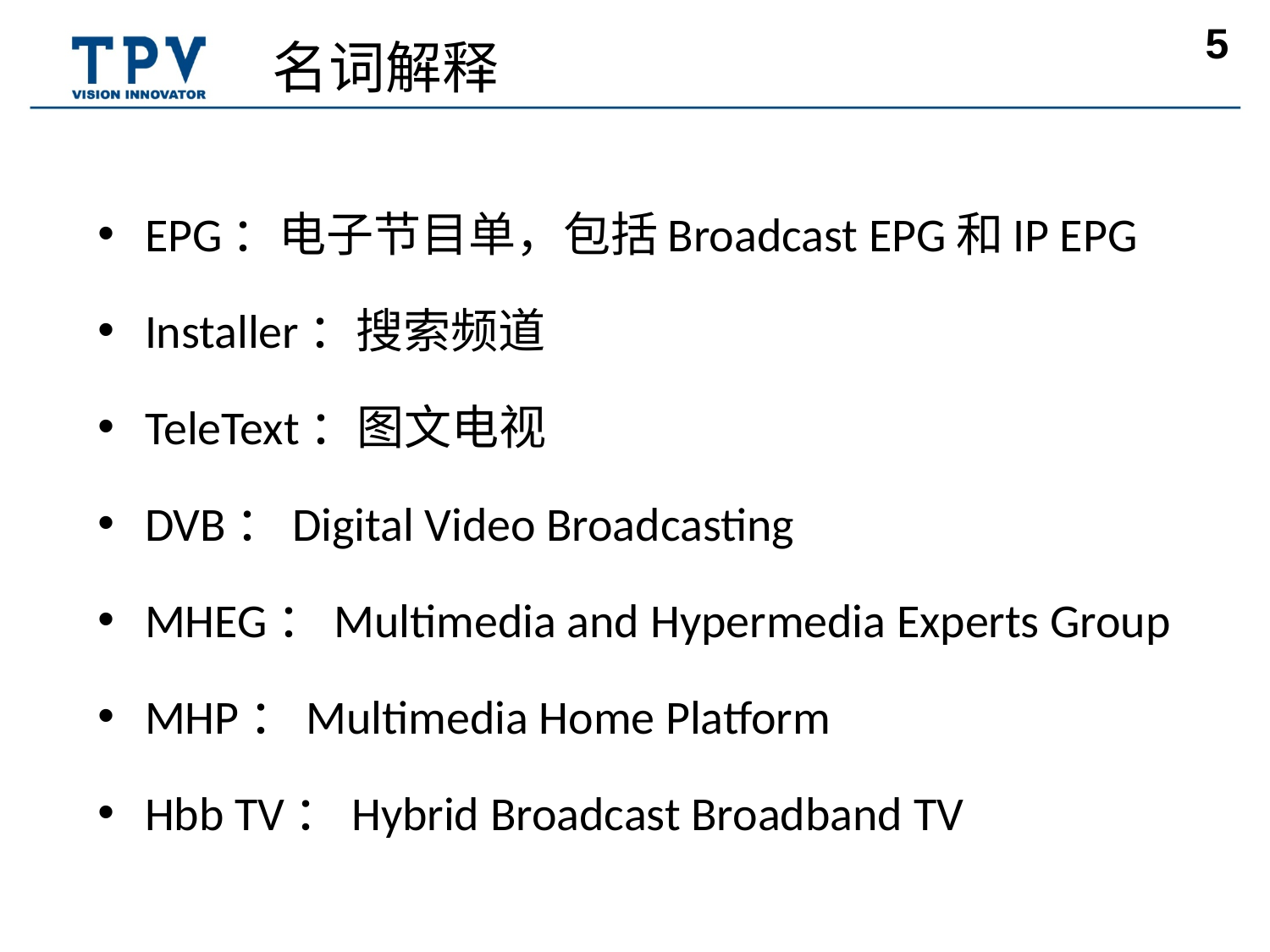

名词解释
EPG：电子节目单，包括Broadcast EPG和IP EPG
Installer：搜索频道
TeleText：图文电视
DVB：Digital Video Broadcasting
MHEG：Multimedia and Hypermedia Experts Group
MHP：Multimedia Home Platform
Hbb TV：Hybrid Broadcast Broadband TV